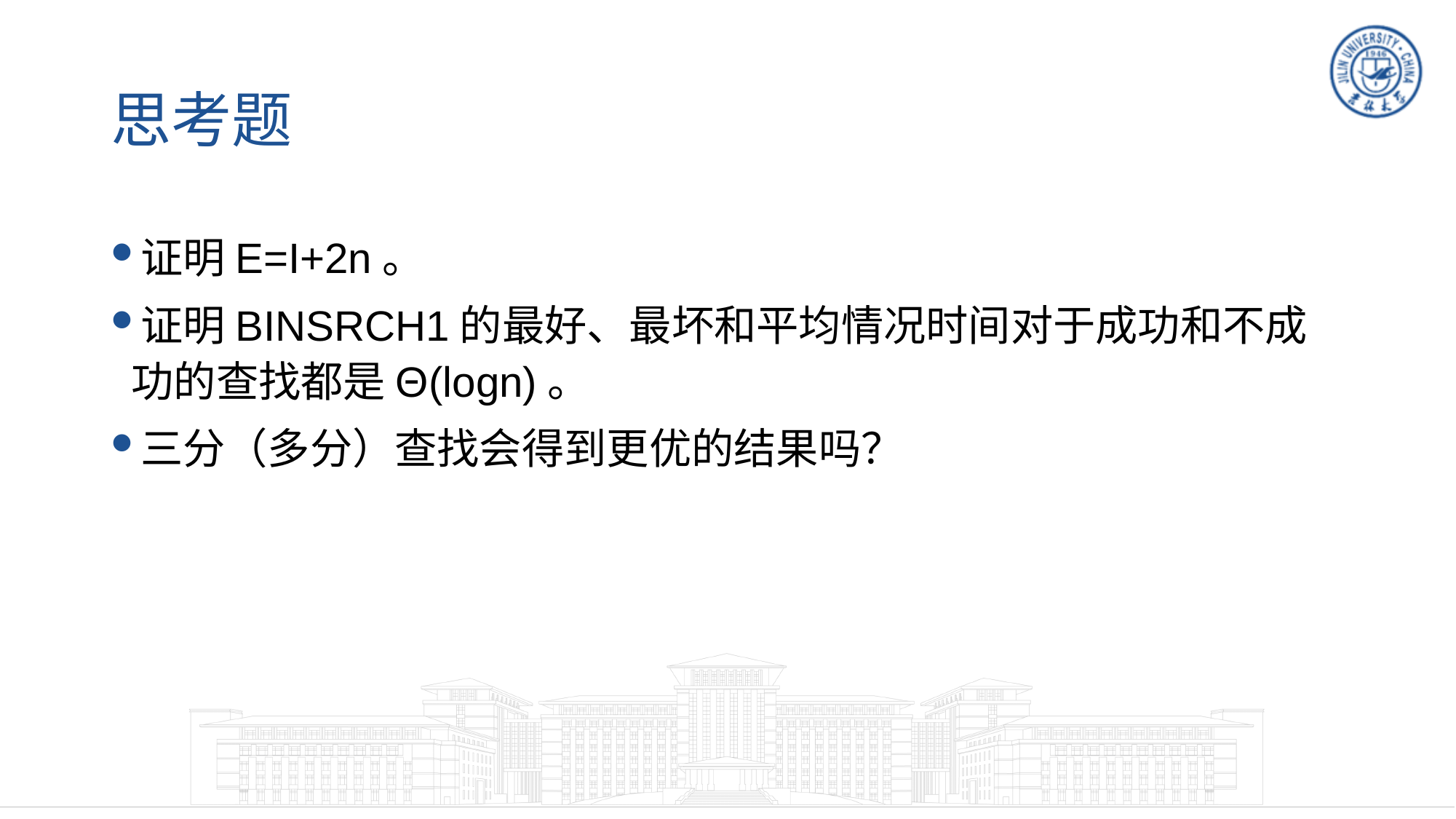

# 思考题
证明E=I+2n。
证明BINSRCH1的最好、最坏和平均情况时间对于成功和不成功的查找都是Θ(logn)。
三分（多分）查找会得到更优的结果吗？

28